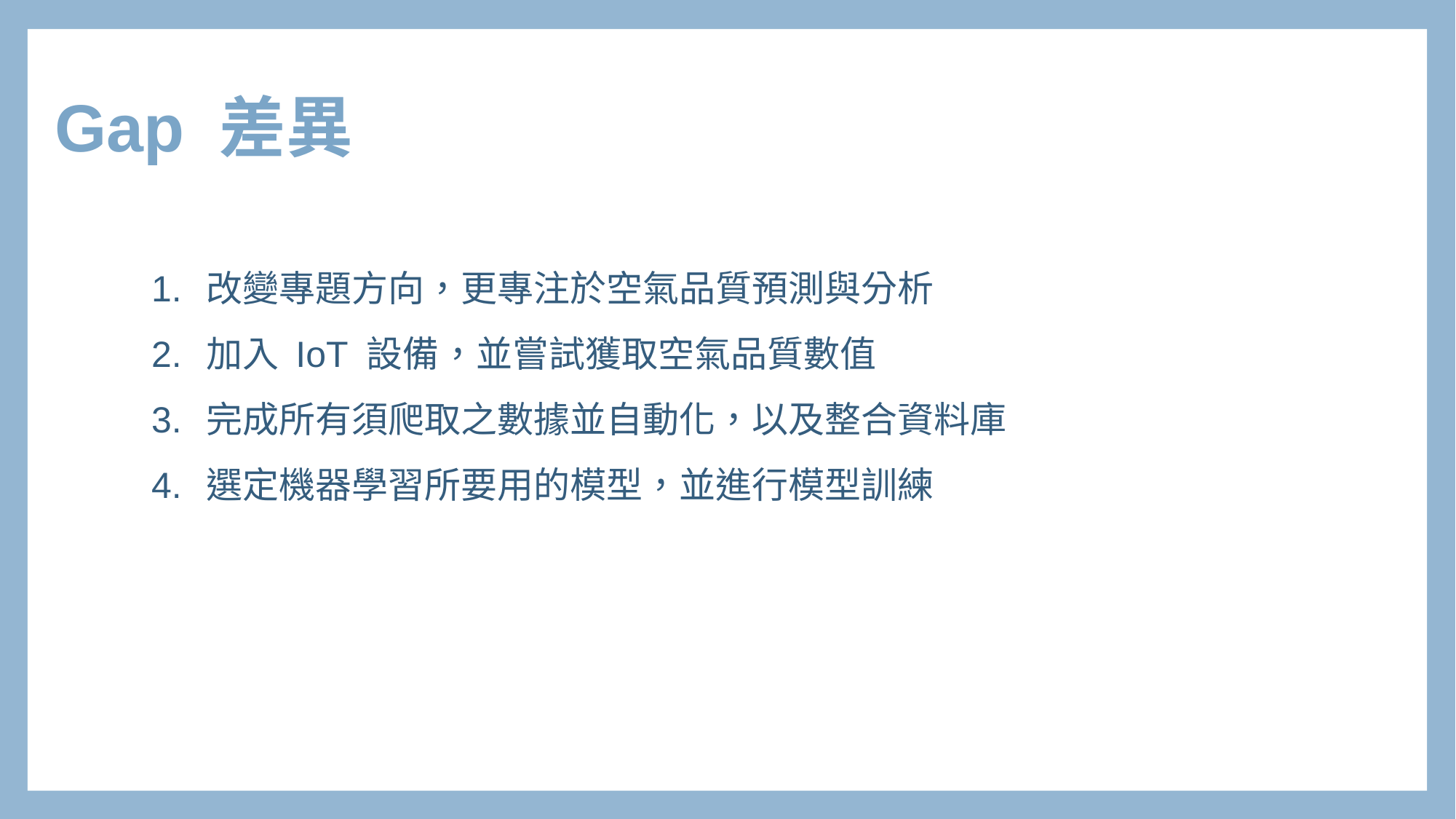

Gap 差異
改變專題方向，更專注於空氣品質預測與分析
加入 IoT 設備，並嘗試獲取空氣品質數值
完成所有須爬取之數據並自動化，以及整合資料庫
選定機器學習所要用的模型，並進行模型訓練